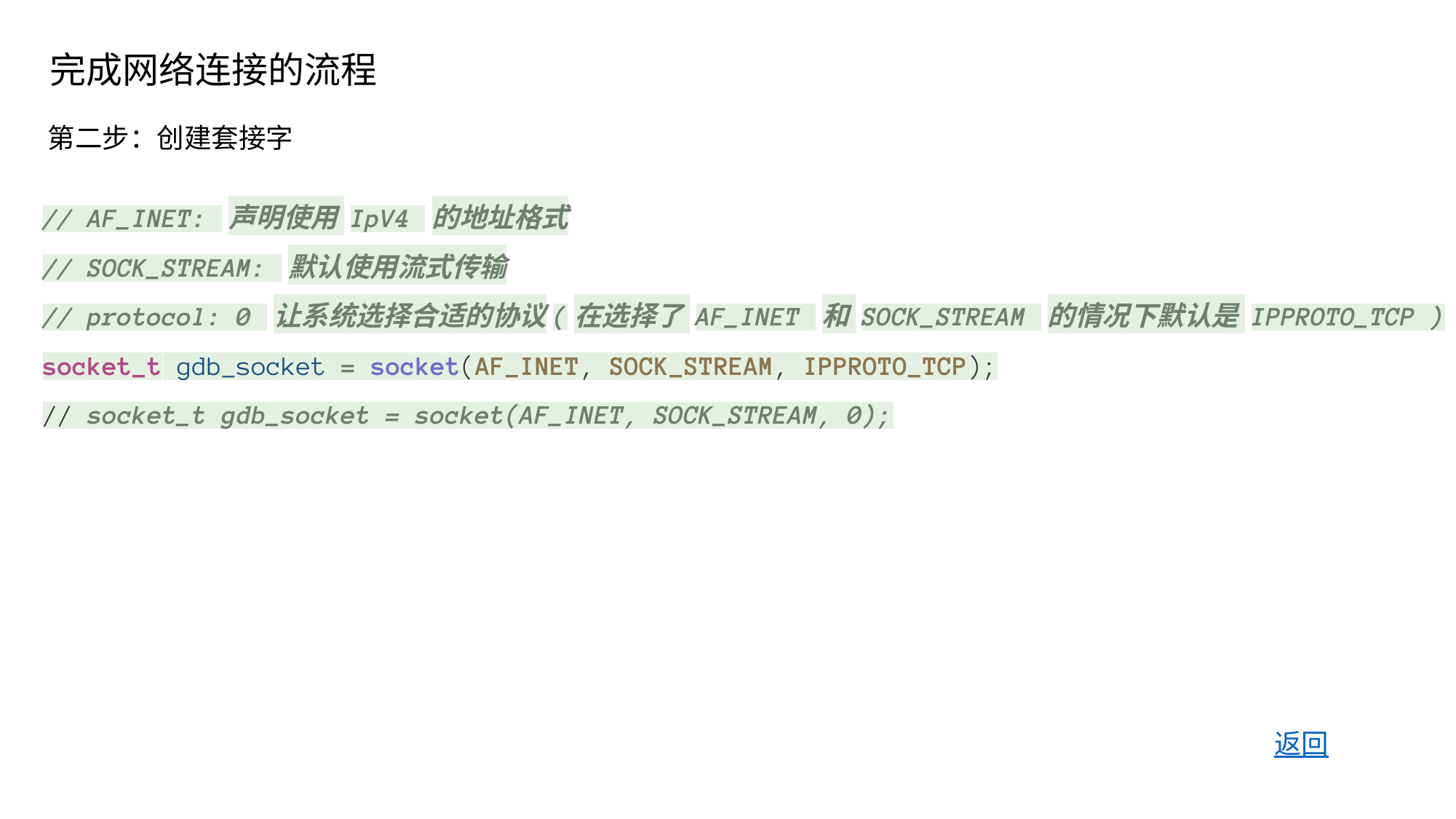

完成网络连接的流程
第二步：创建套接字
// AF_INET: 声明使用 IpV4 的地址格式
// SOCK_STREAM: 默认使用流式传输
// protocol: 0 让系统选择合适的协议(在选择了 AF_INET 和 SOCK_STREAM 的情况下默认是 IPPROTO_TCP )
socket_t gdb_socket = socket(AF_INET, SOCK_STREAM, IPPROTO_TCP);
// socket_t gdb_socket = socket(AF_INET, SOCK_STREAM, 0);
返回